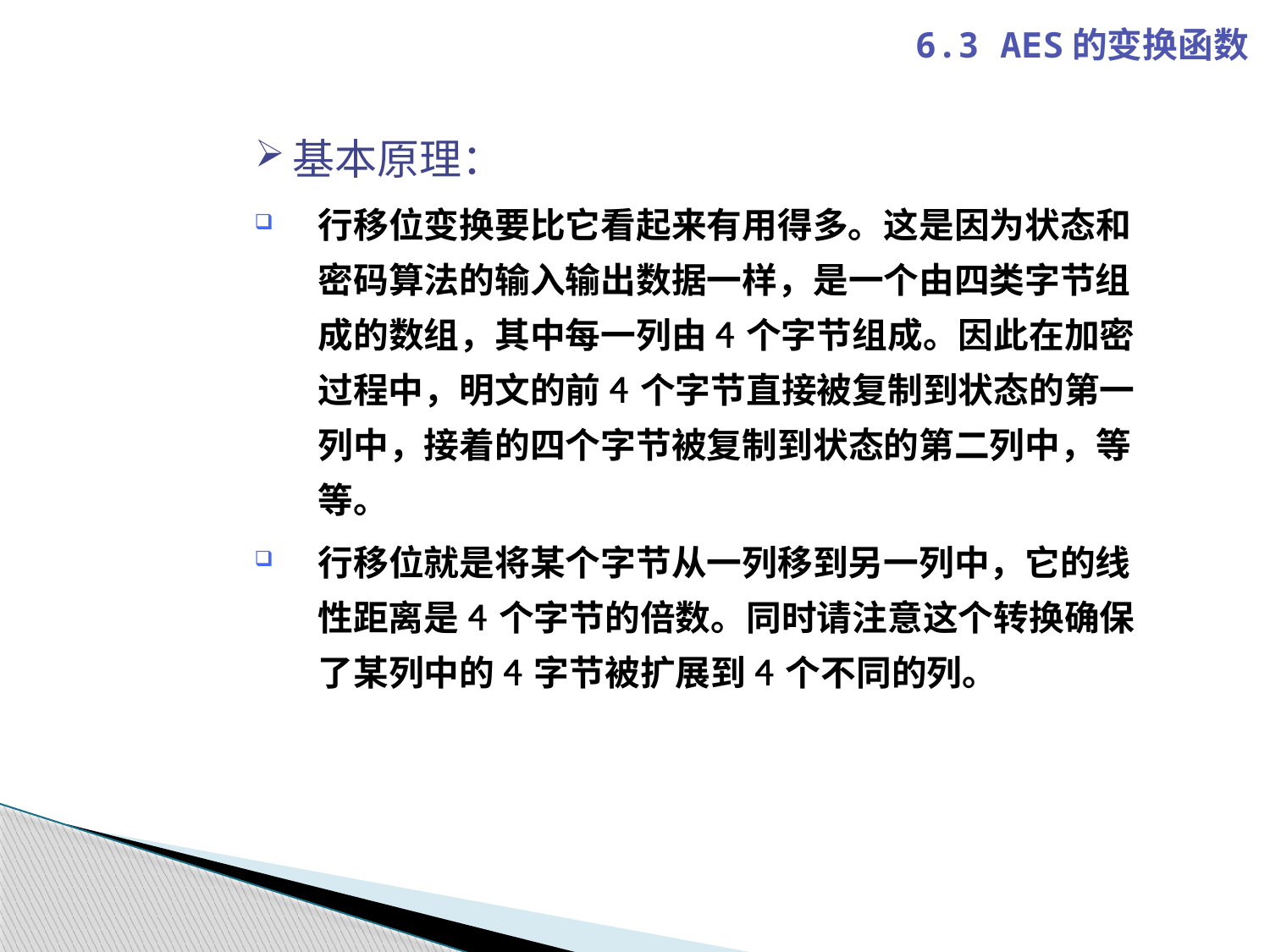

6.3 AES的变换函数
基本原理：
行移位变换要比它看起来有用得多。这是因为状态和密码算法的输入输出数据一样，是一个由四类字节组成的数组，其中每一列由4个字节组成。因此在加密过程中，明文的前4个字节直接被复制到状态的第一列中，接着的四个字节被复制到状态的第二列中，等等。
行移位就是将某个字节从一列移到另一列中，它的线性距离是4个字节的倍数。同时请注意这个转换确保了某列中的4字节被扩展到4个不同的列。